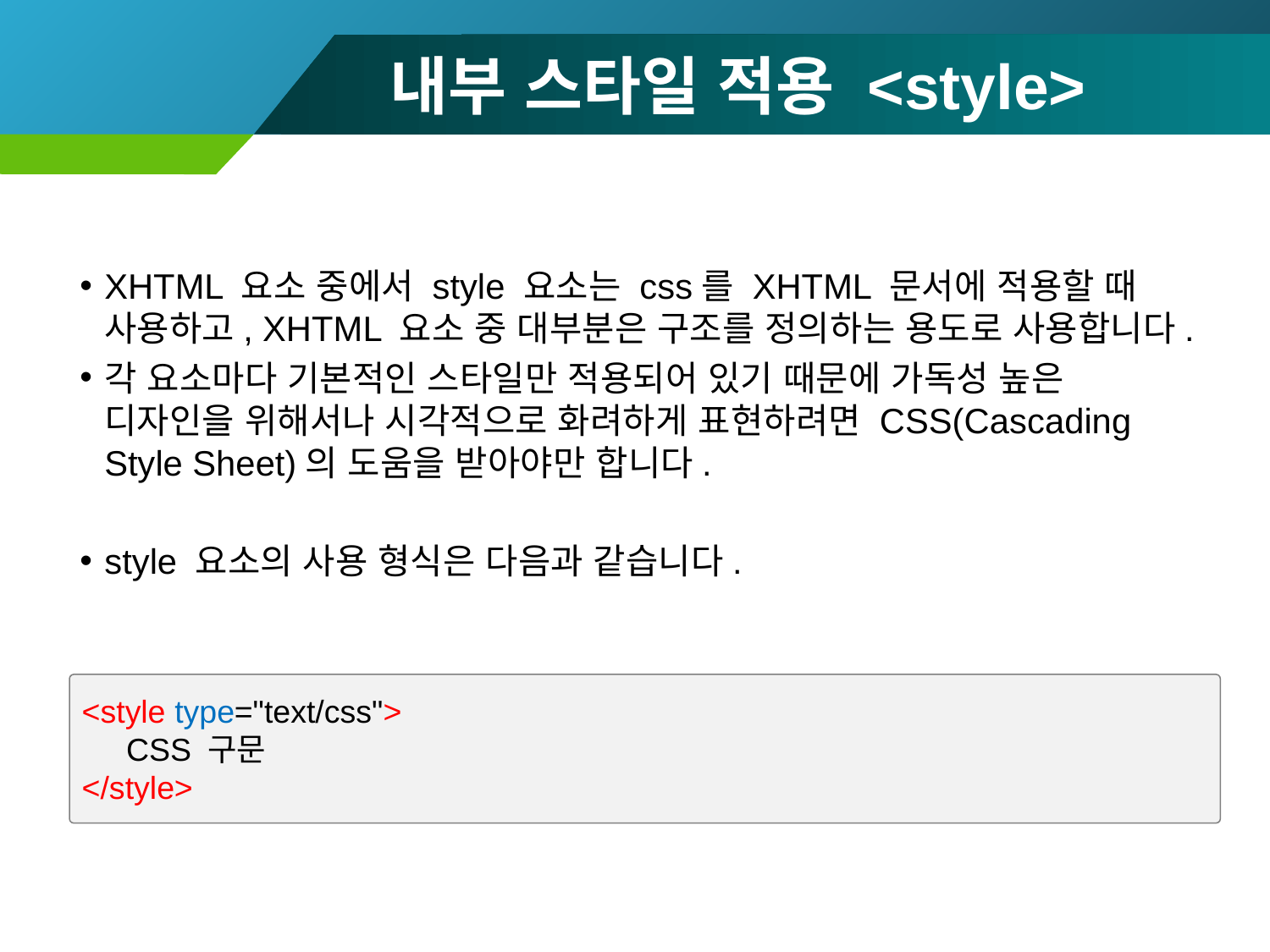

# 내부 스타일 적용 <style>
XHTML 요소 중에서 style 요소는 css를 XHTML 문서에 적용할 때 사용하고, XHTML 요소 중 대부분은 구조를 정의하는 용도로 사용합니다.
각 요소마다 기본적인 스타일만 적용되어 있기 때문에 가독성 높은 디자인을 위해서나 시각적으로 화려하게 표현하려면 CSS(Cascading Style Sheet)의 도움을 받아야만 합니다.

style 요소의 사용 형식은 다음과 같습니다.

<style type="text/css">
     CSS 구문
</style>